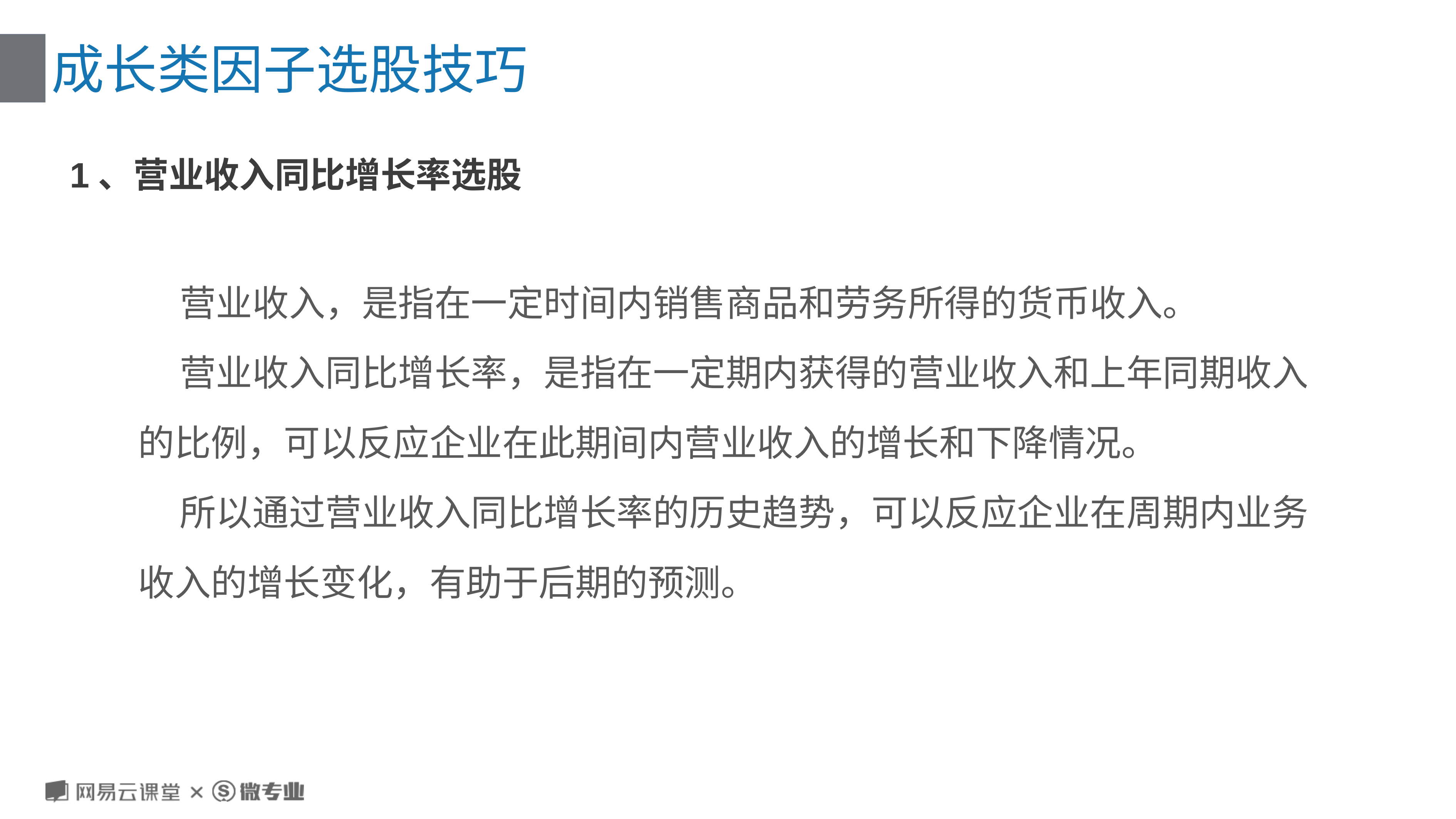

# 成长类因子选股技巧
1、营业收入同比增长率选股
    营业收入，是指在一定时间内销售商品和劳务所得的货币收入。
    营业收入同比增长率，是指在一定期内获得的营业收入和上年同期收入的比例，可以反应企业在此期间内营业收入的增长和下降情况。
    所以通过营业收入同比增长率的历史趋势，可以反应企业在周期内业务收入的增长变化，有助于后期的预测。